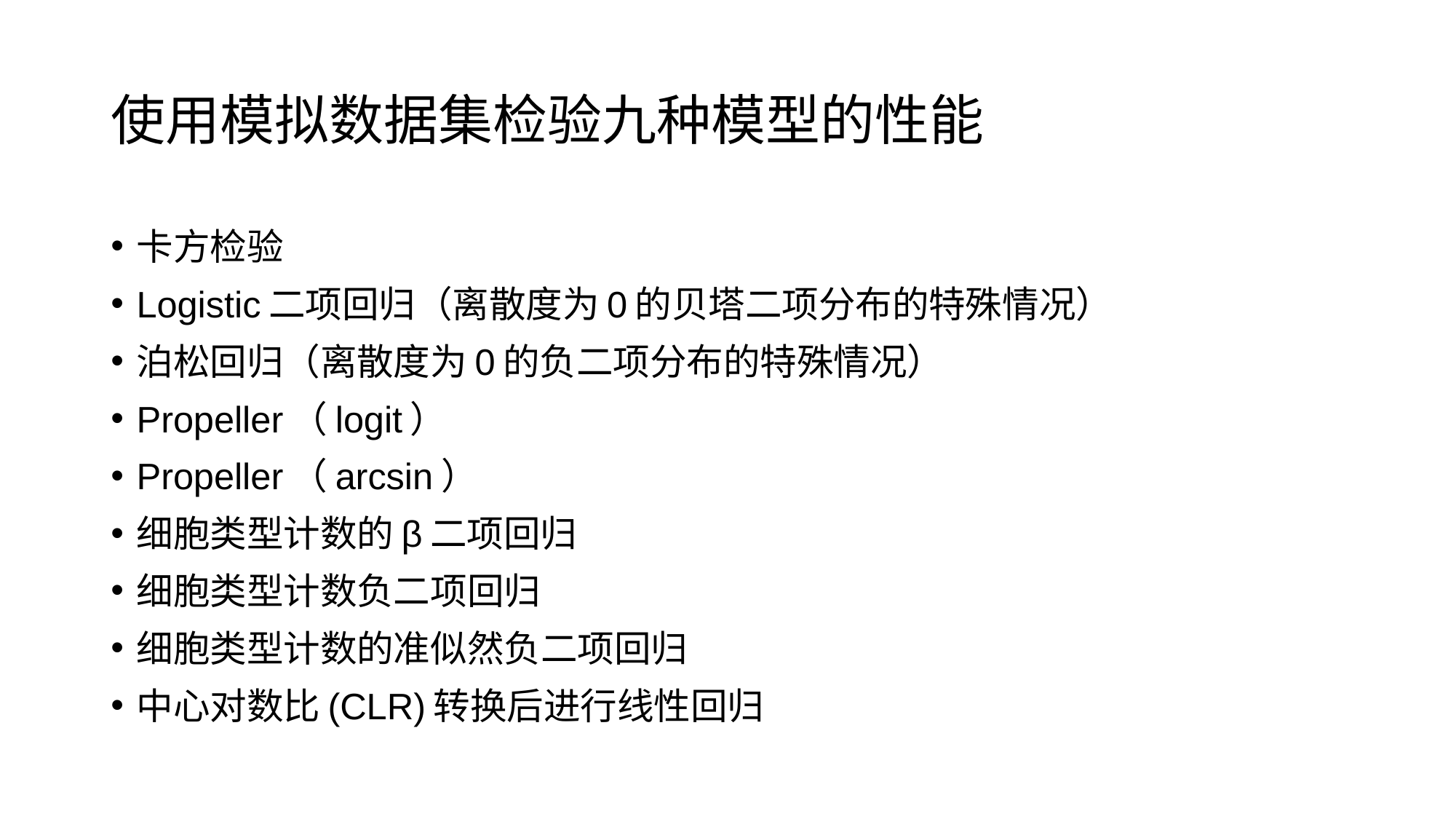

# 使用模拟数据集检验九种模型的性能
卡方检验
Logistic二项回归（离散度为0的贝塔二项分布的特殊情况）
泊松回归（离散度为0的负二项分布的特殊情况）
Propeller（logit）
Propeller（arcsin）
细胞类型计数的β二项回归
细胞类型计数负二项回归
细胞类型计数的准似然负二项回归
中心对数比(CLR)转换后进行线性回归